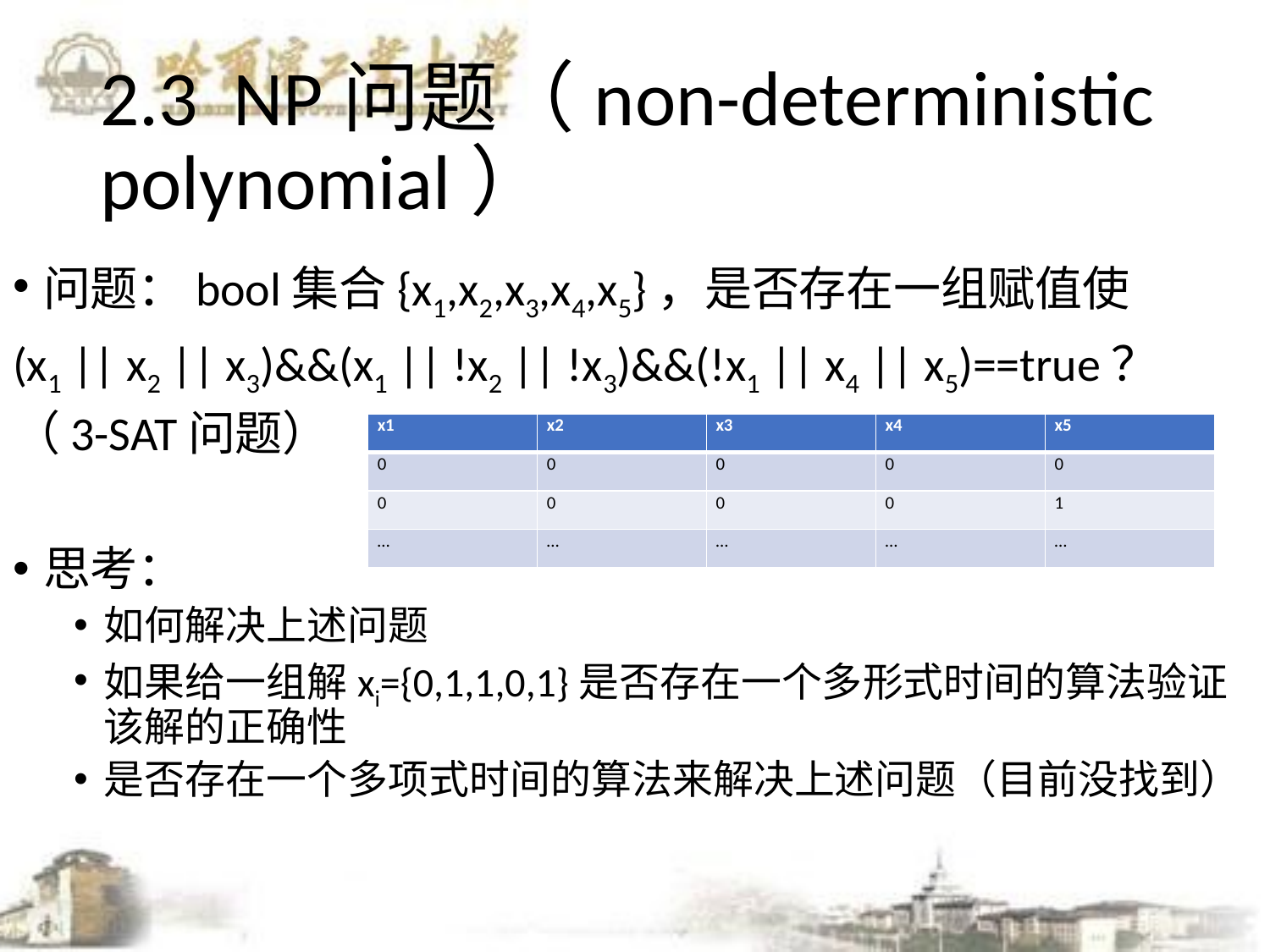

# 2.3  NP问题（non-deterministic polynomial）
问题：bool集合{x1,x2,x3,x4,x5}，是否存在一组赋值使
(x1 || x2 || x3)&&(x1 || !x2 || !x3)&&(!x1 || x4 || x5)==true？
（3-SAT问题）

思考：
如何解决上述问题
如果给一组解xi={0,1,1,0,1}是否存在一个多形式时间的算法验证该解的正确性
是否存在一个多项式时间的算法来解决上述问题（目前没找到）
| x1 | x2 | x3 | x4 | x5 |
| --- | --- | --- | --- | --- |
| 0 | 0 | 0 | 0 | 0 |
| 0 | 0 | 0 | 0 | 1 |
| … | … | … | … | … |